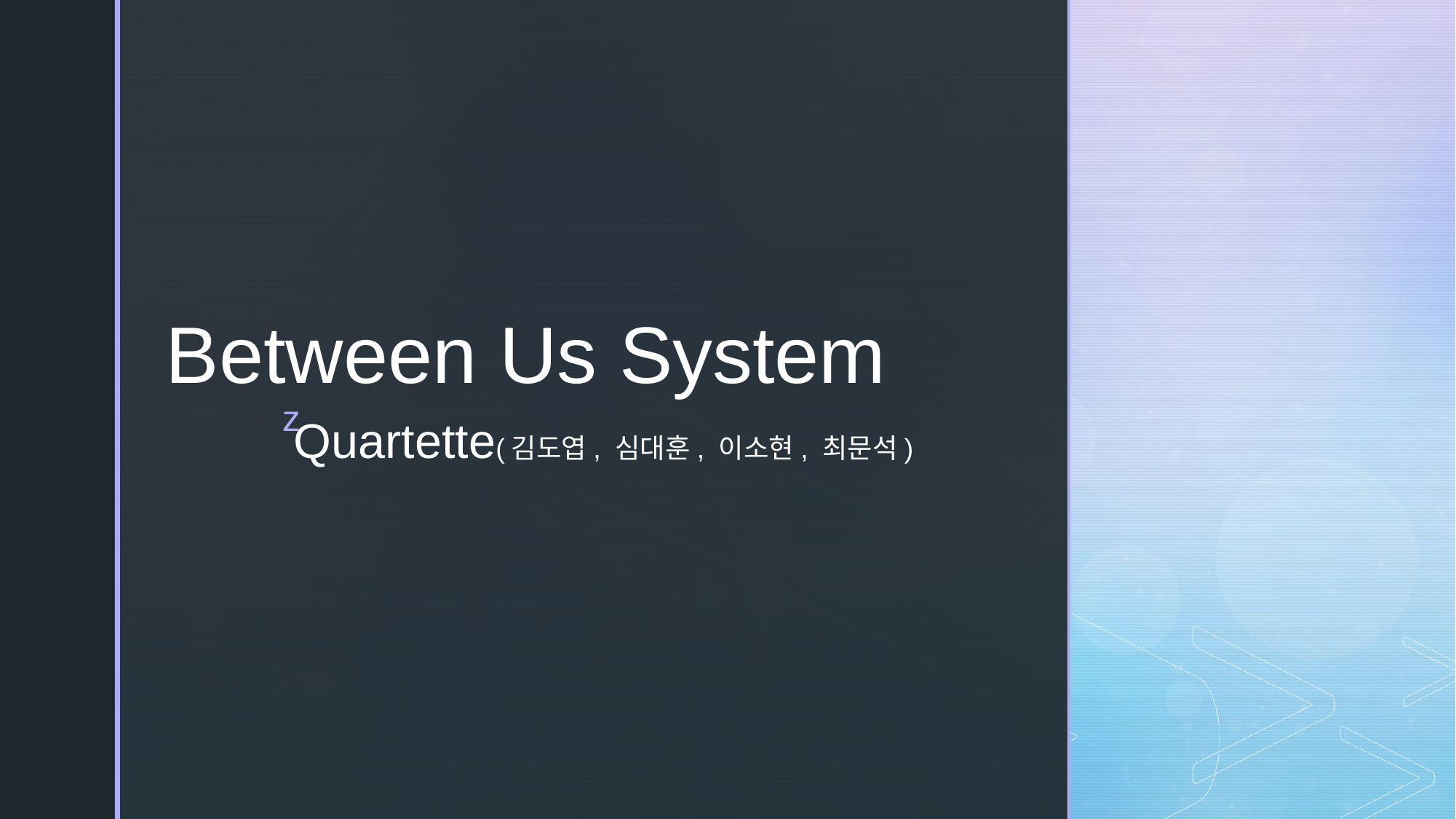

# Between Us System
Quartette(김도엽, 심대훈, 이소현, 최문석)